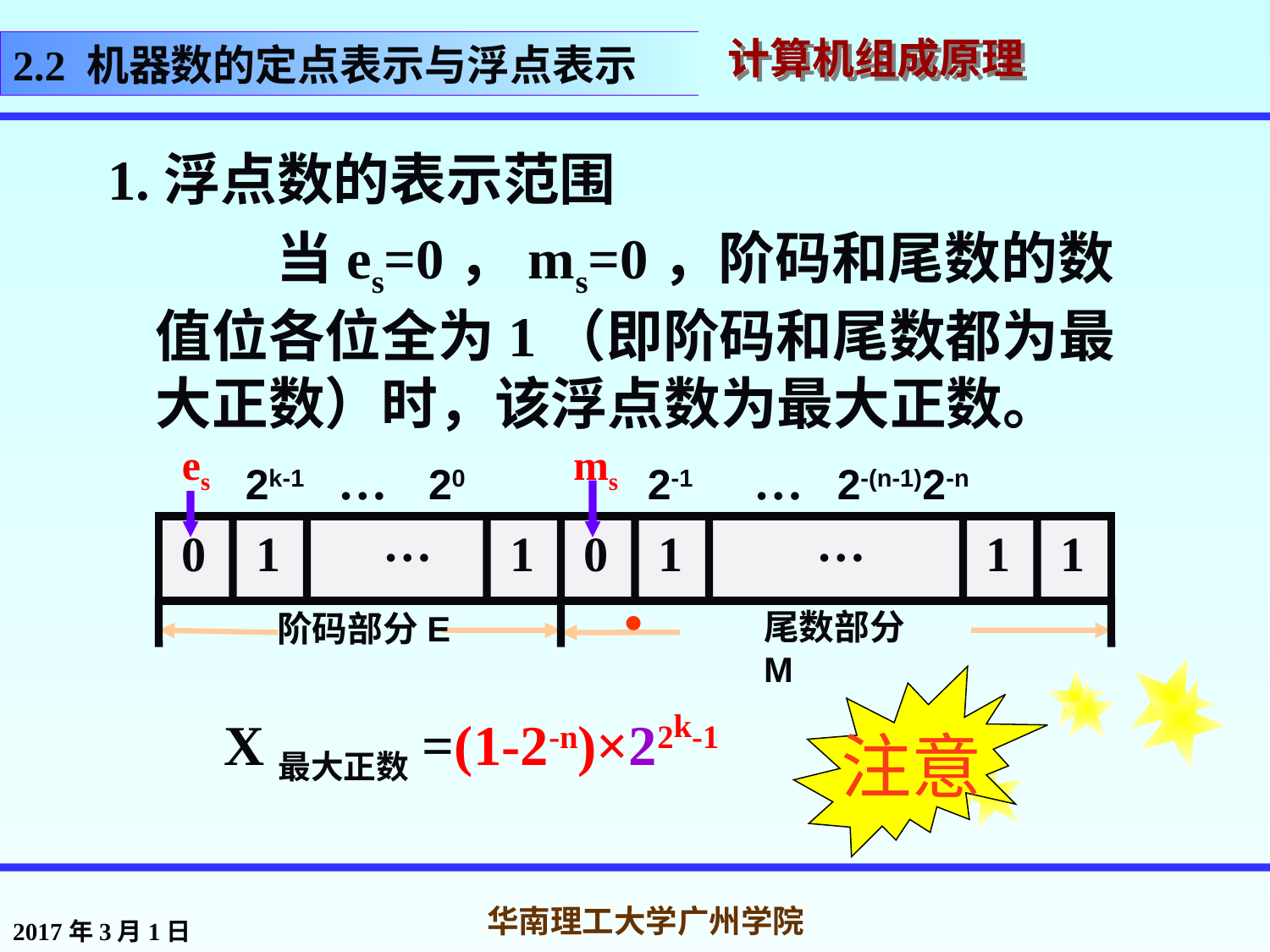

2.2 机器数的定点表示与浮点表示
1.浮点数的表示范围
            当es=0，ms=0，阶码和尾数的数值位各位全为1（即阶码和尾数都为最大正数）时，该浮点数为最大正数。
es
ms
2k-1     …      20
2-1         …     2-(n-1)2-n

•
尾数部分M

阶码部分E

…
…
0
1
1
0
1
1
1
注意
X最大正数=(1-2-n)×22k-1
2017年3月1日
华南理工大学广州学院